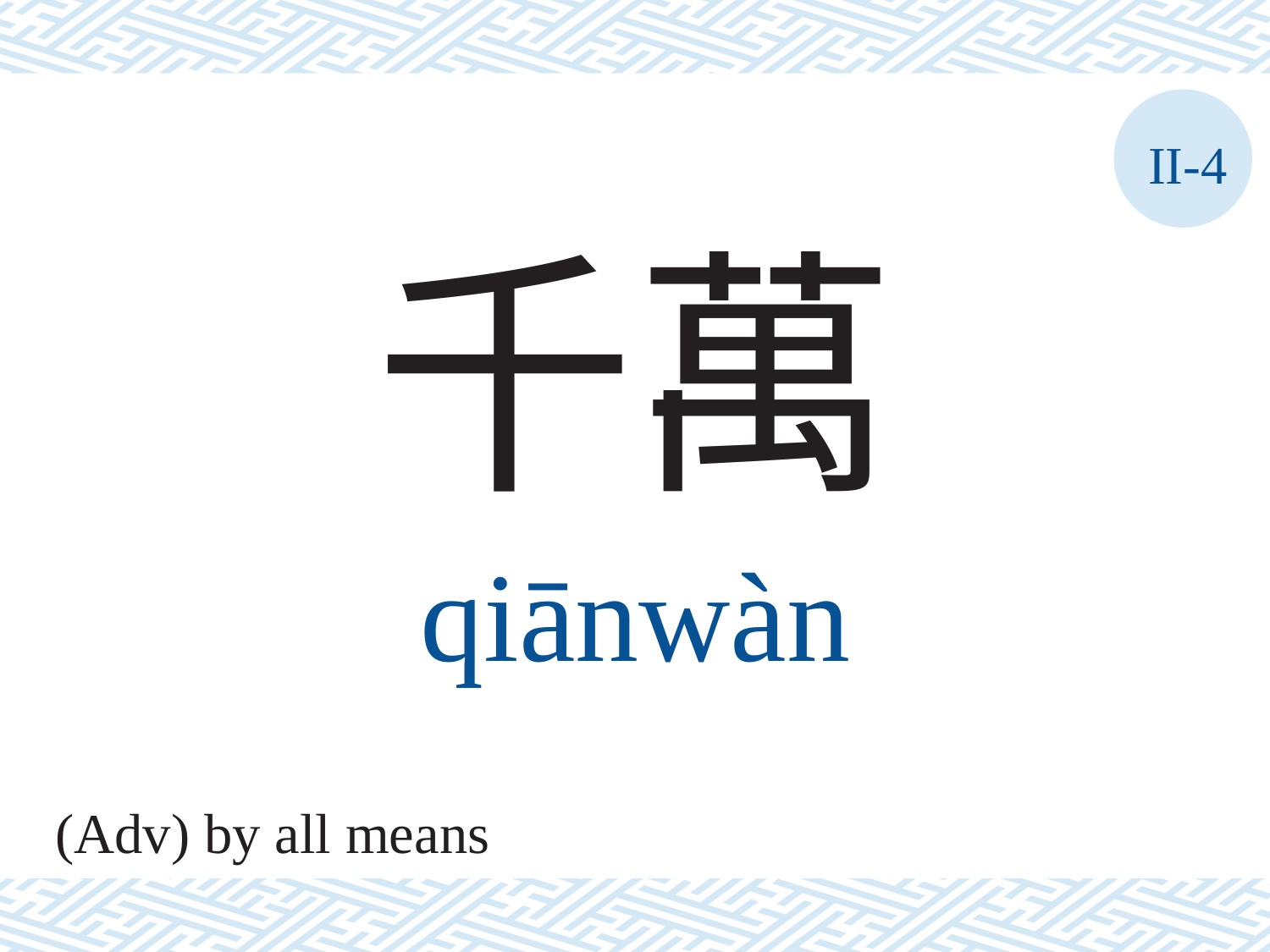

II-4
千萬
qiānwàn
(Adv) by all means